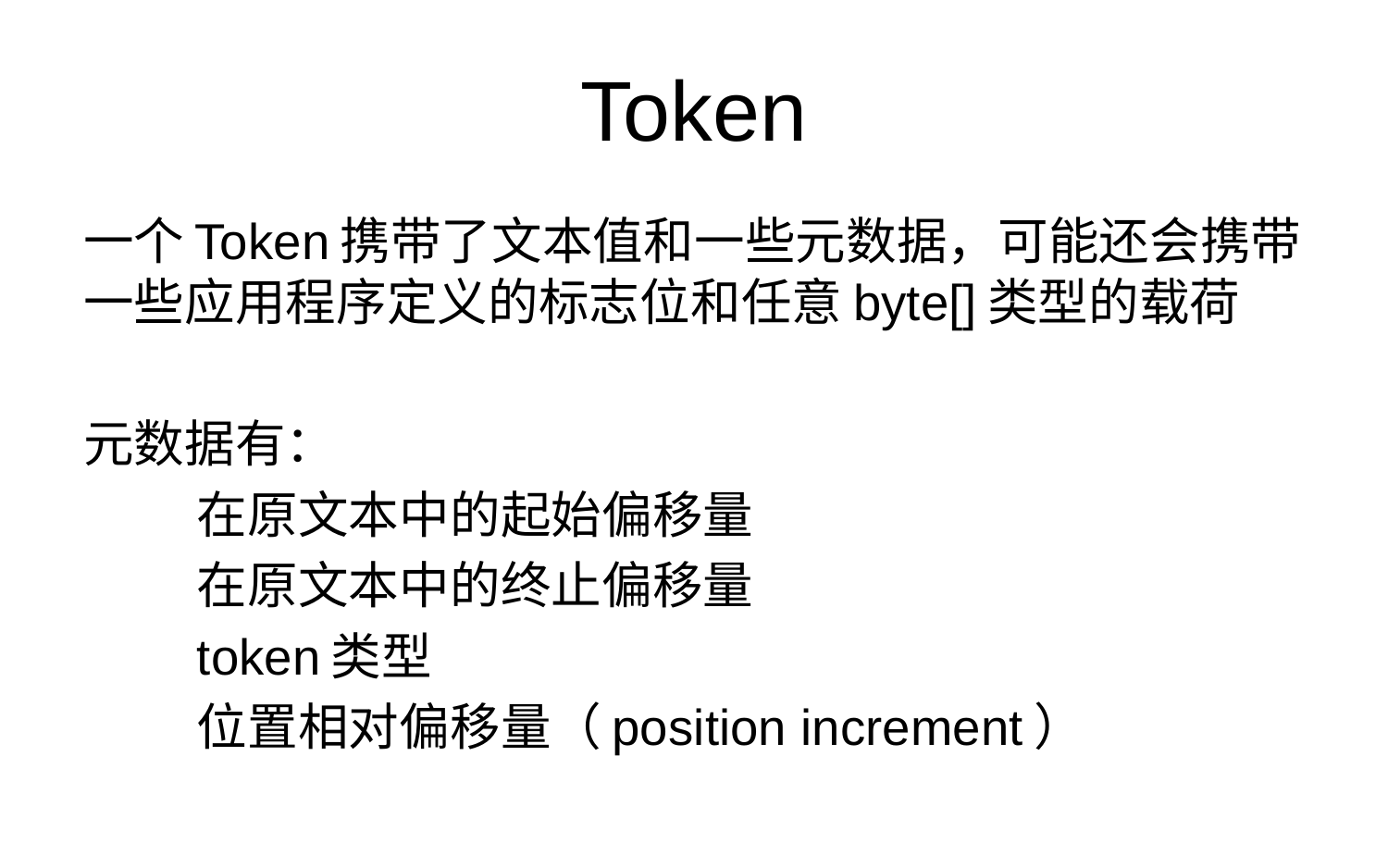

# Token
一个Token携带了文本值和一些元数据，可能还会携带一些应用程序定义的标志位和任意byte[]类型的载荷

元数据有：
	在原文本中的起始偏移量
	在原文本中的终止偏移量
	token类型
	位置相对偏移量（position increment）